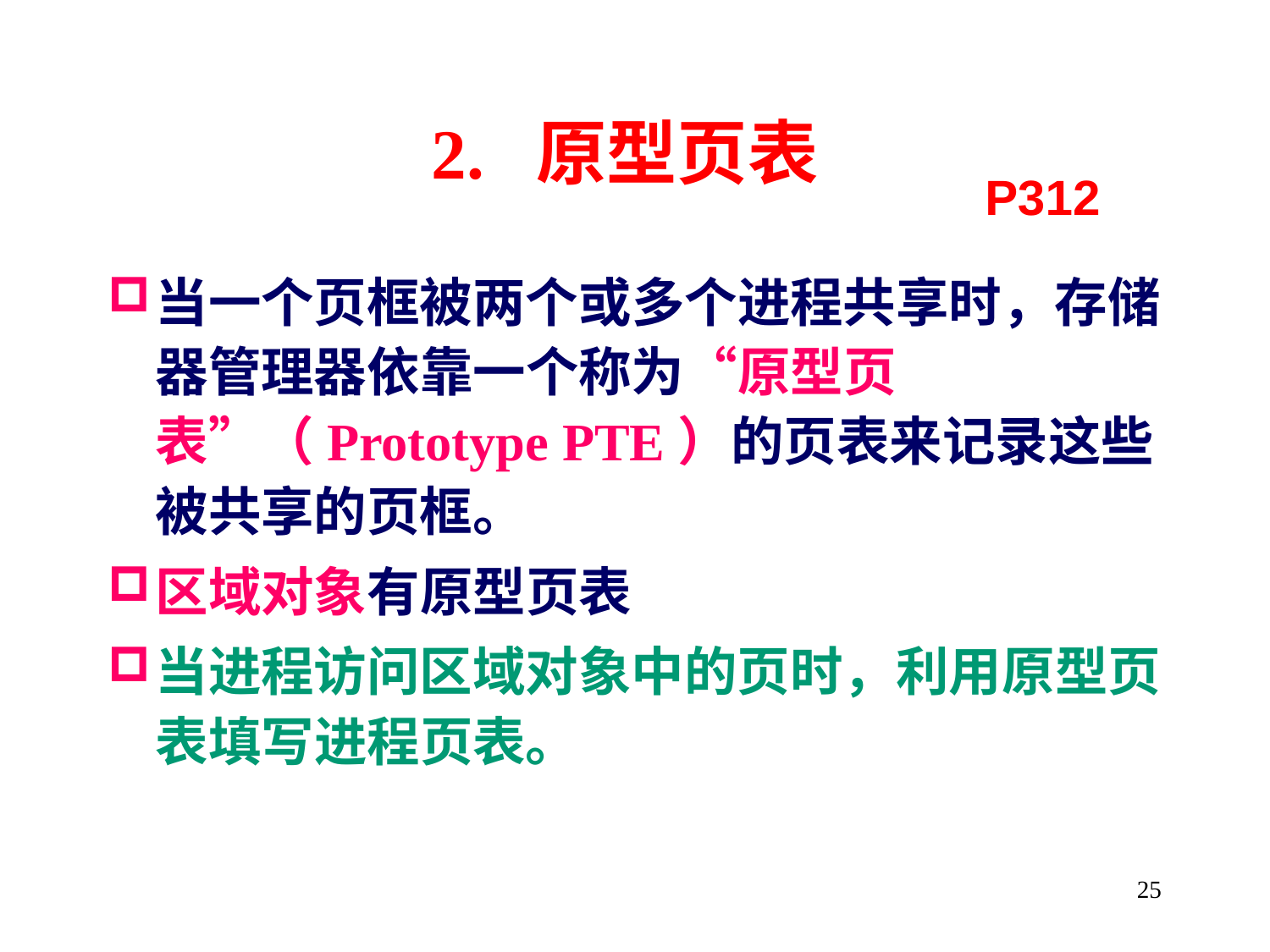

# 2.  原型页表
P312
当一个页框被两个或多个进程共享时，存储器管理器依靠一个称为“原型页表”（Prototype PTE）的页表来记录这些被共享的页框。
区域对象有原型页表
当进程访问区域对象中的页时，利用原型页表填写进程页表。
25